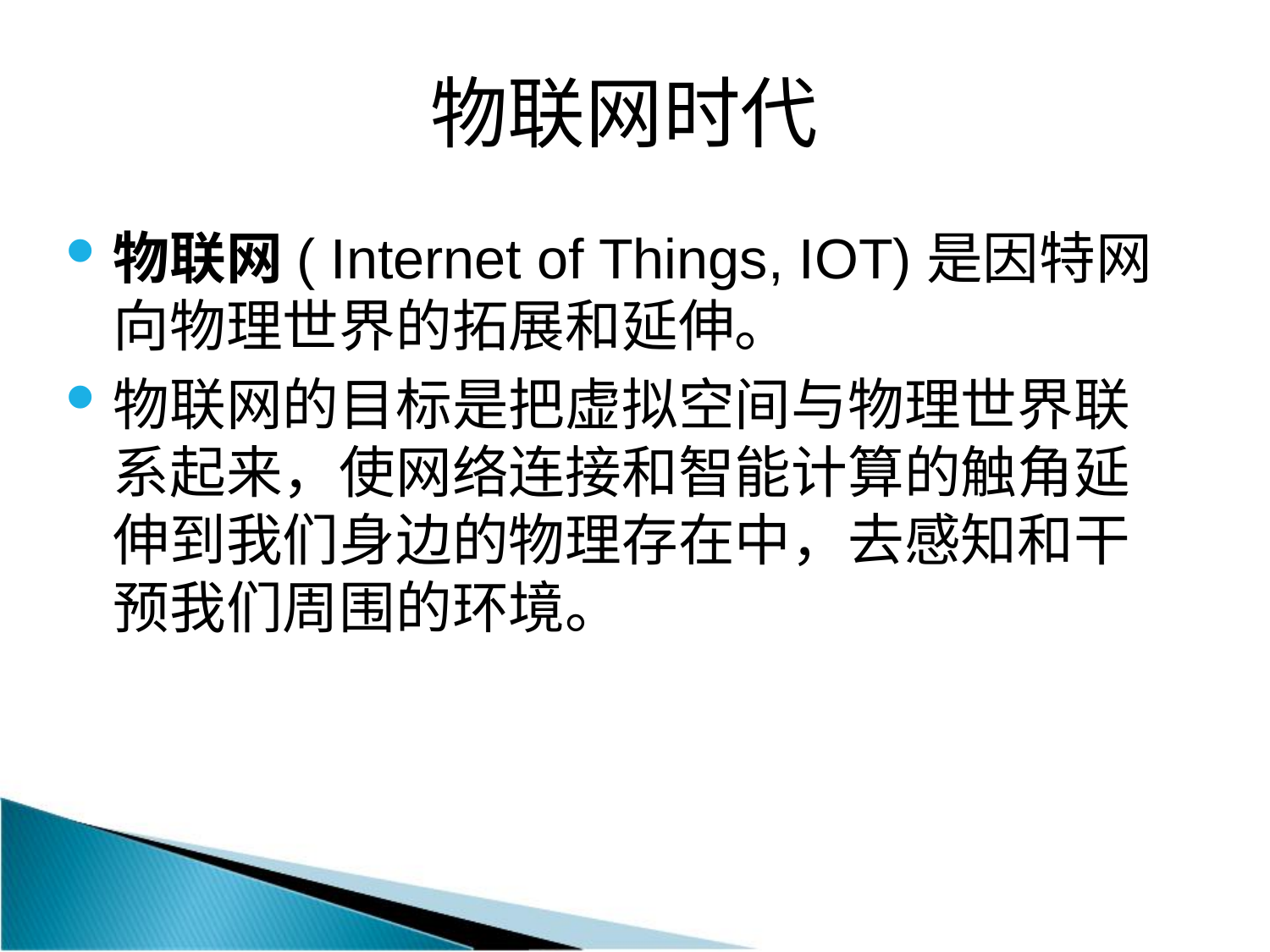

# 物联网时代
物联网( Internet of Things, IOT)是因特网向物理世界的拓展和延伸。
物联网的目标是把虚拟空间与物理世界联系起来，使网络连接和智能计算的触角延伸到我们身边的物理存在中，去感知和干预我们周围的环境。